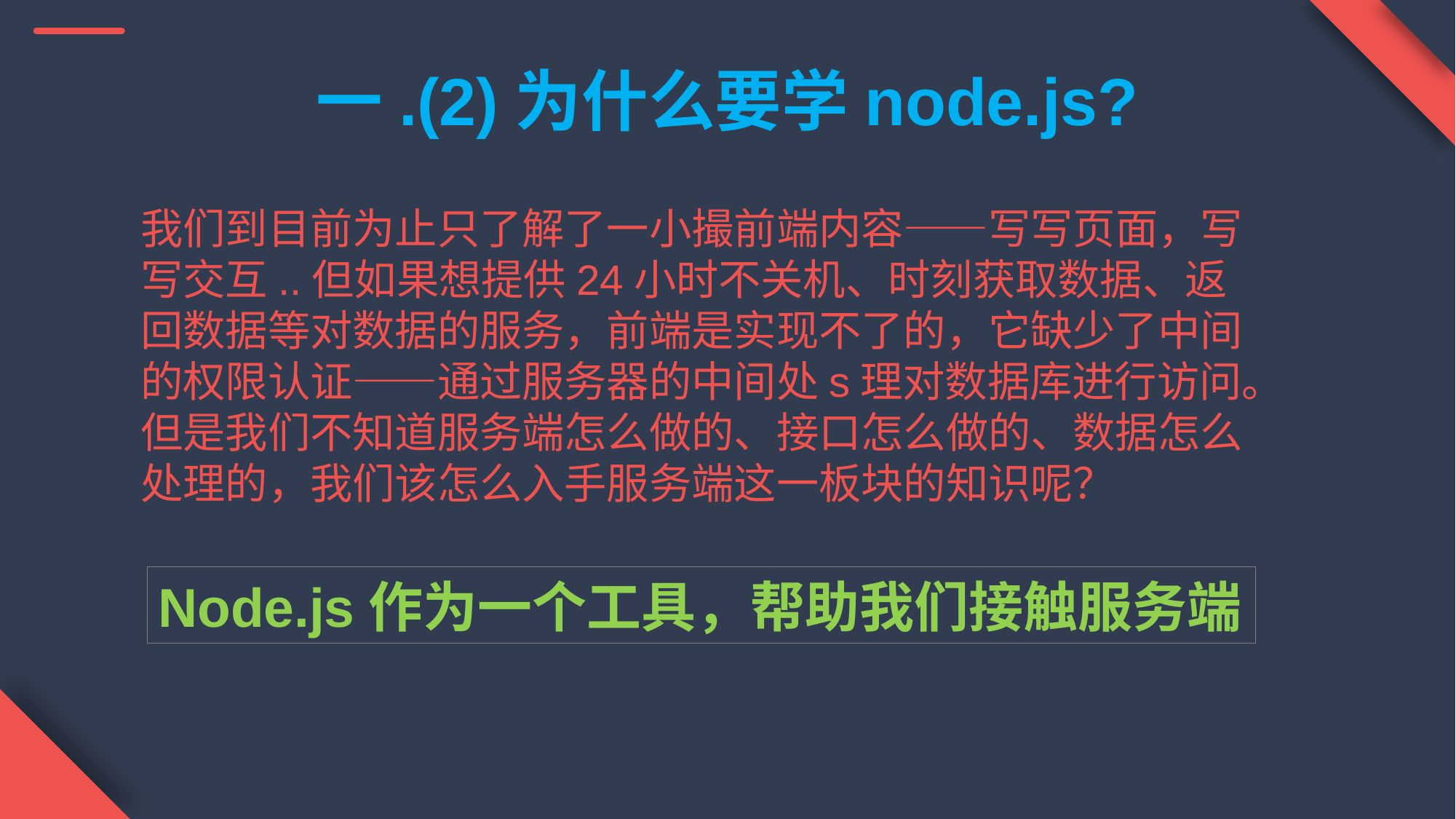

一.(2)为什么要学node.js?

我们到目前为止只了解了一小撮前端内容——写写页面，写写交互..但如果想提供24小时不关机、时刻获取数据、返回数据等对数据的服务，前端是实现不了的，它缺少了中间的权限认证——通过服务器的中间处s理对数据库进行访问。
但是我们不知道服务端怎么做的、接口怎么做的、数据怎么处理的，我们该怎么入手服务端这一板块的知识呢？
Node.js作为一个工具，帮助我们接触服务端